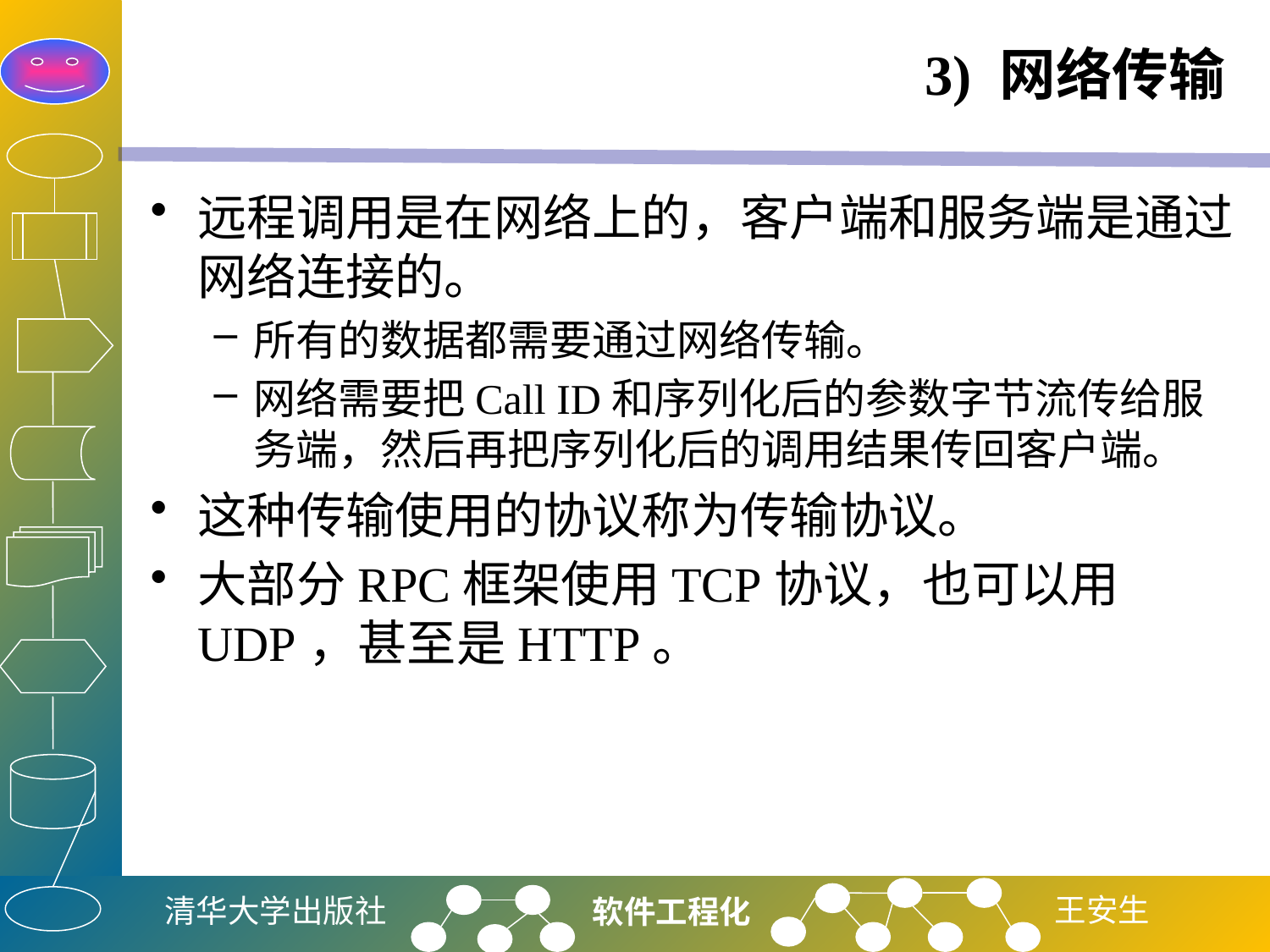

# 3) 网络传输
远程调用是在网络上的，客户端和服务端是通过网络连接的。
所有的数据都需要通过网络传输。
网络需要把Call ID和序列化后的参数字节流传给服务端，然后再把序列化后的调用结果传回客户端。
这种传输使用的协议称为传输协议。
大部分RPC框架使用TCP协议，也可以用UDP，甚至是HTTP。